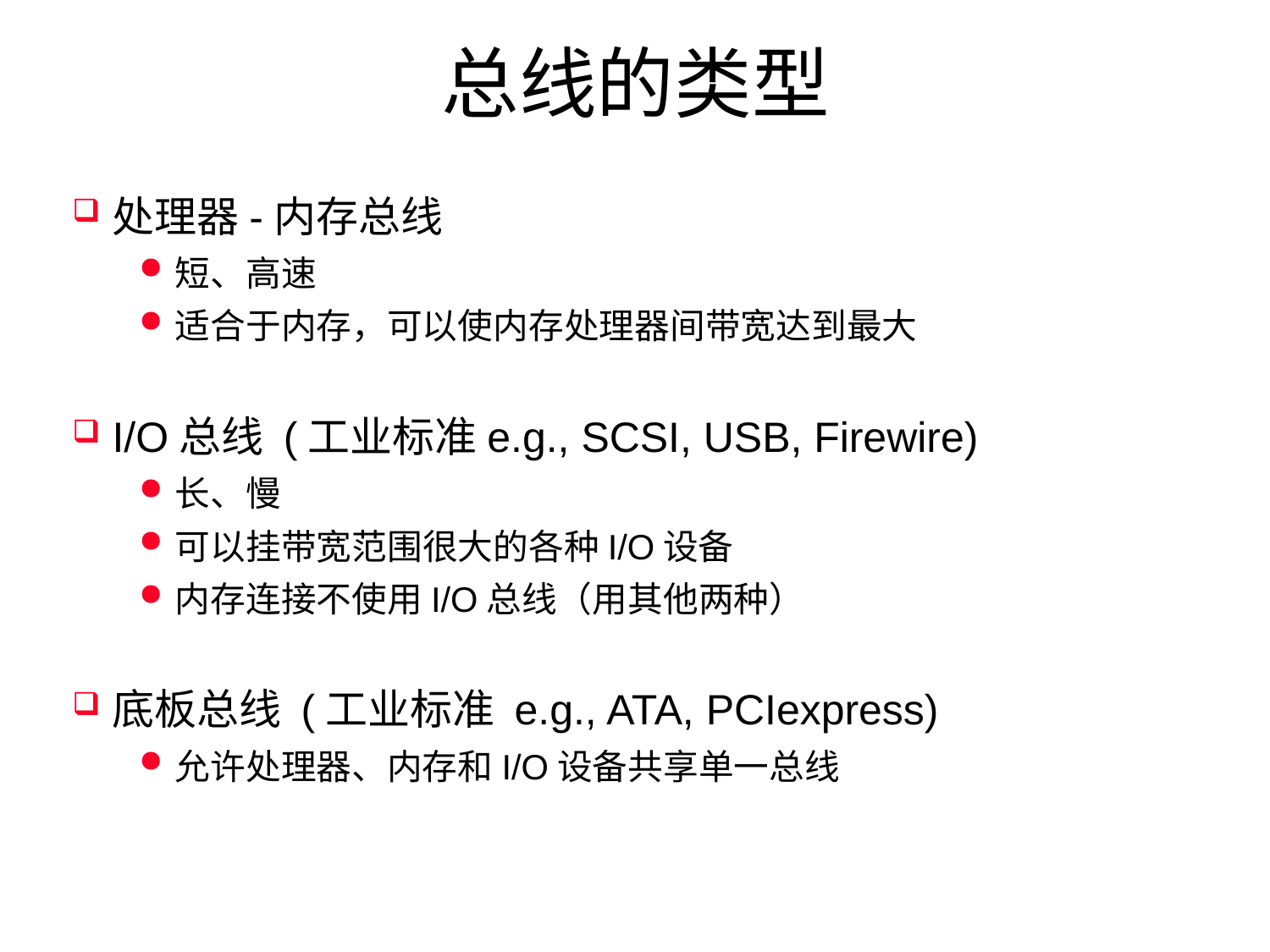

# 总线的类型
处理器-内存总线
短、高速
适合于内存，可以使内存处理器间带宽达到最大

I/O总线 (工业标准e.g., SCSI, USB, Firewire)
长、慢
可以挂带宽范围很大的各种I/O设备
内存连接不使用I/O总线（用其他两种）

底板总线 (工业标准 e.g., ATA, PCIexpress)
允许处理器、内存和I/O设备共享单一总线